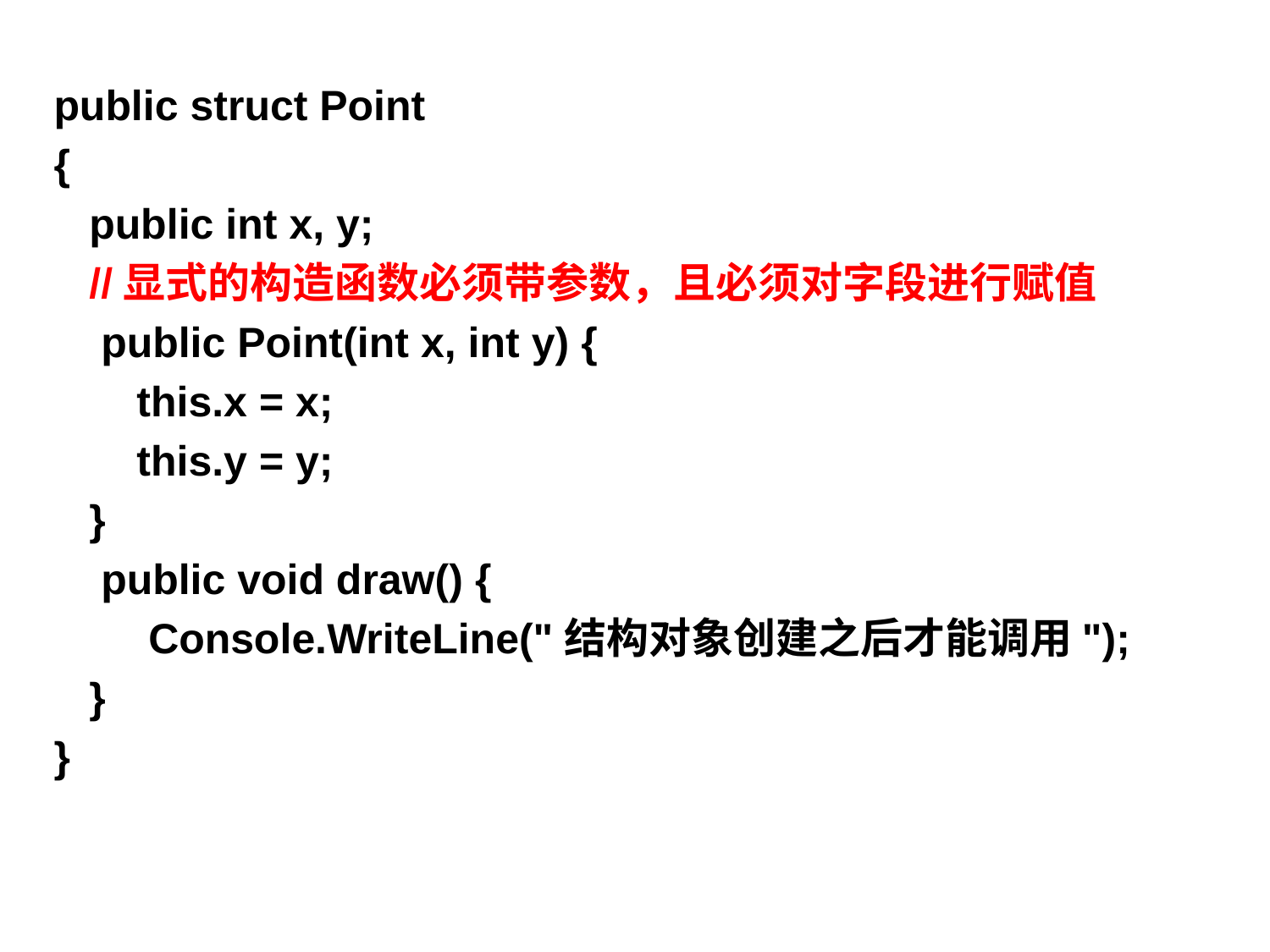

public struct Point
{
   public int x, y;
   //显式的构造函数必须带参数，且必须对字段进行赋值
    public Point(int x, int y) {
       this.x = x;
       this.y = y;
   }
    public void draw() {
        Console.WriteLine("结构对象创建之后才能调用");
   }
}